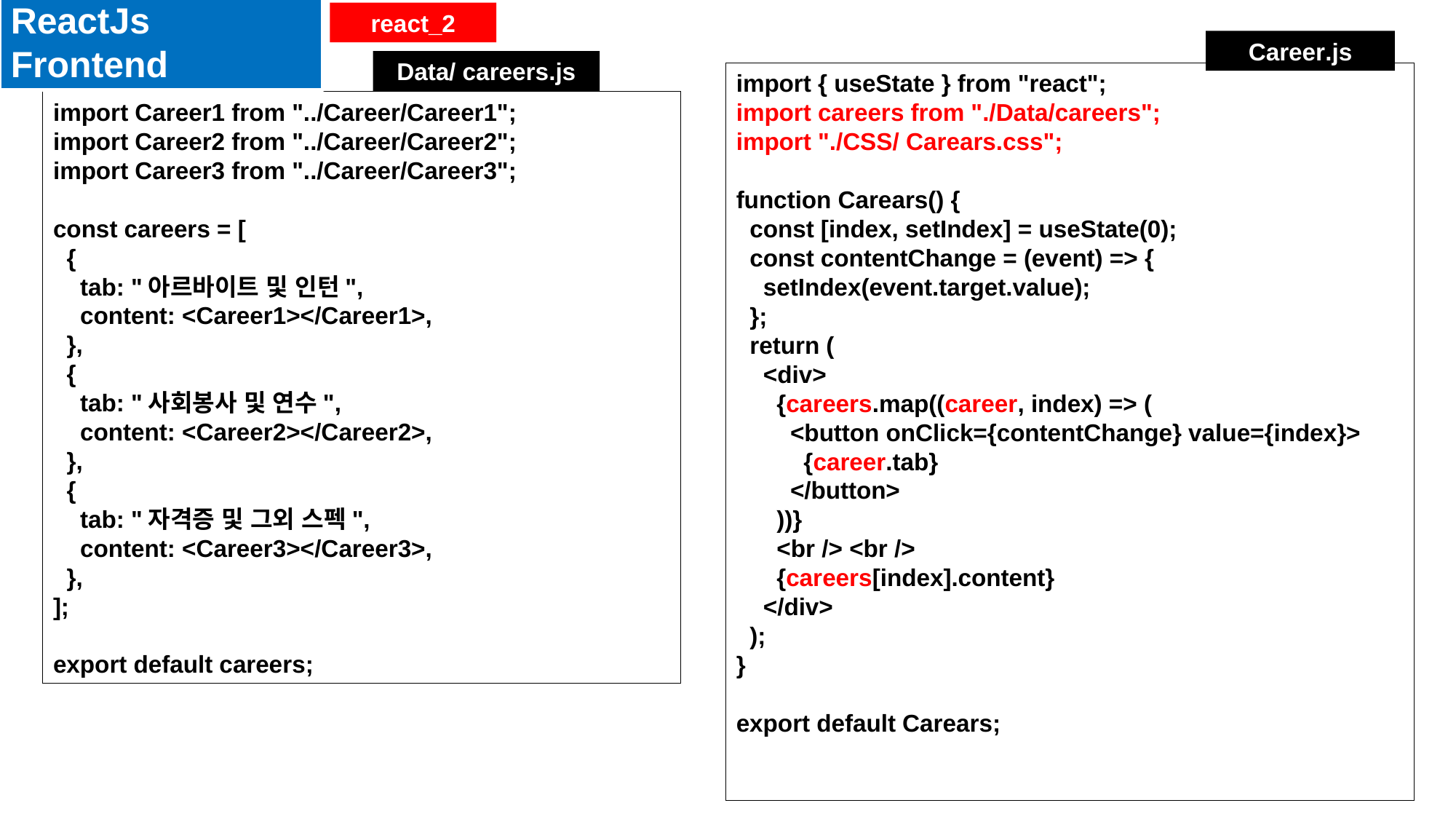

ReactJs Frontend
react_2
Career.js
Data/ careers.js
import { useState } from "react";
import careers from "./Data/careers";
import "./CSS/ Carears.css";
function Carears() {
  const [index, setIndex] = useState(0);
  const contentChange = (event) => {
    setIndex(event.target.value);
  };
  return (
    <div>
      {careers.map((career, index) => (
        <button onClick={contentChange} value={index}>
          {career.tab}
        </button>
      ))}
      <br /> <br />
      {careers[index].content}
    </div>
  );
}
export default Carears;

import Career1 from "../Career/Career1";
import Career2 from "../Career/Career2";
import Career3 from "../Career/Career3";
const careers = [
  {
    tab: "아르바이트 및 인턴",
    content: <Career1></Career1>,
  },
  {
    tab: "사회봉사 및 연수",
    content: <Career2></Career2>,
  },
  {
    tab: "자격증 및 그외 스펙",
    content: <Career3></Career3>,
  },
];
export default careers;